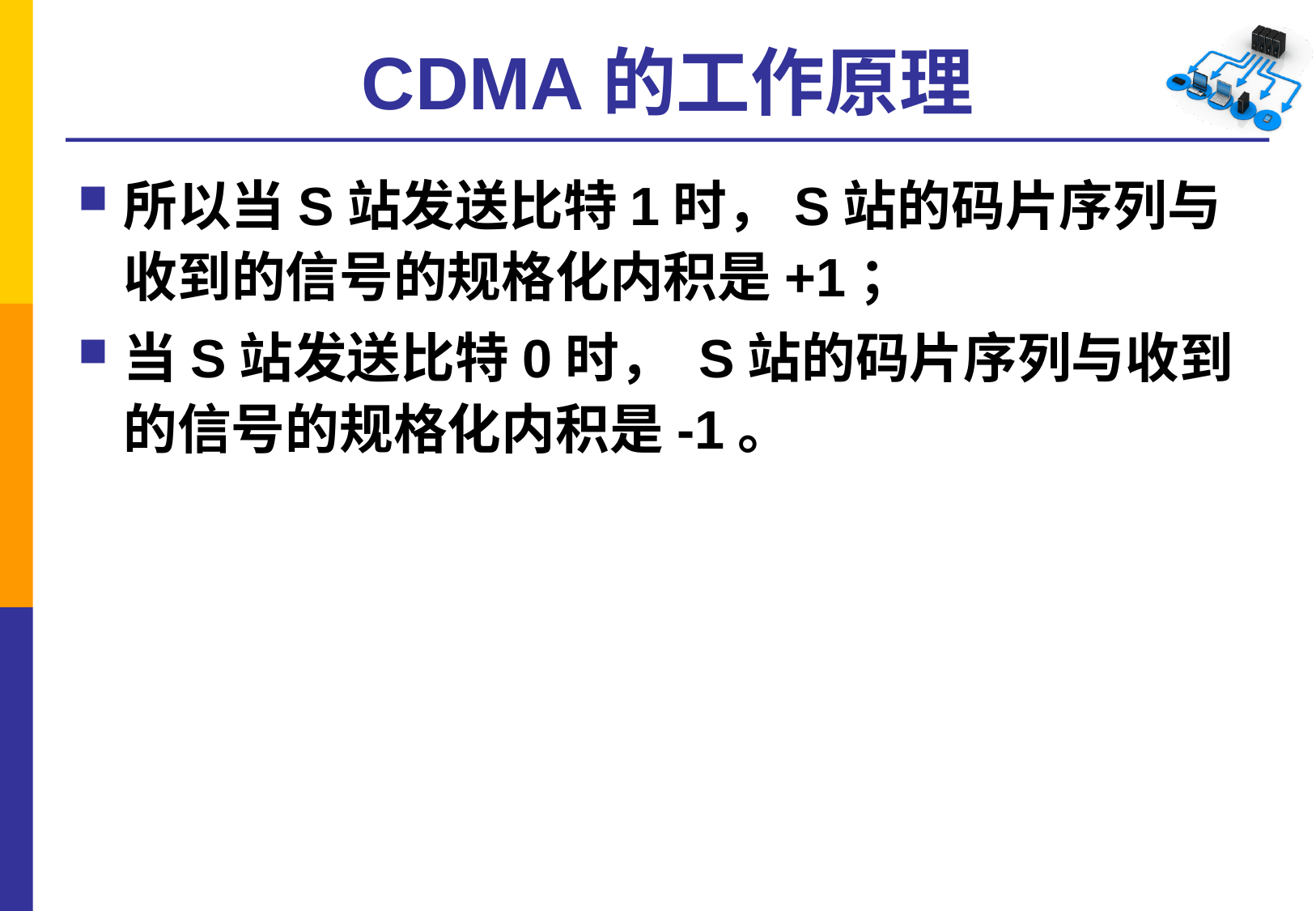

# CDMA的工作原理
所以当S站发送比特1时，S站的码片序列与收到的信号的规格化内积是+1；
当S站发送比特0时， S站的码片序列与收到的信号的规格化内积是-1。